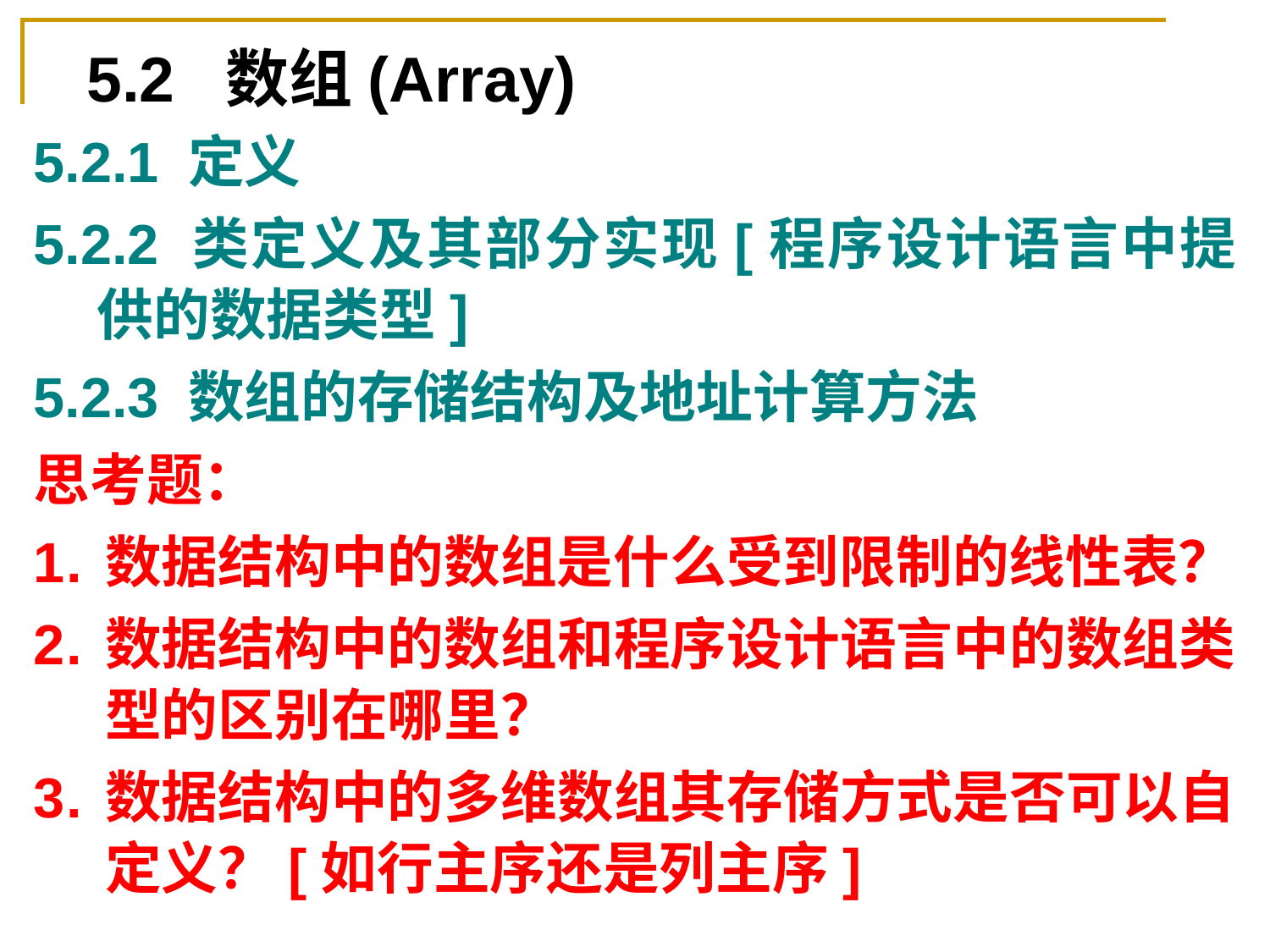

# 5.2  数组(Array)
5.2.1 定义
5.2.2 类定义及其部分实现[程序设计语言中提供的数据类型]
5.2.3 数组的存储结构及地址计算方法
思考题：
数据结构中的数组是什么受到限制的线性表？
数据结构中的数组和程序设计语言中的数组类型的区别在哪里？
数据结构中的多维数组其存储方式是否可以自定义？[如行主序还是列主序]